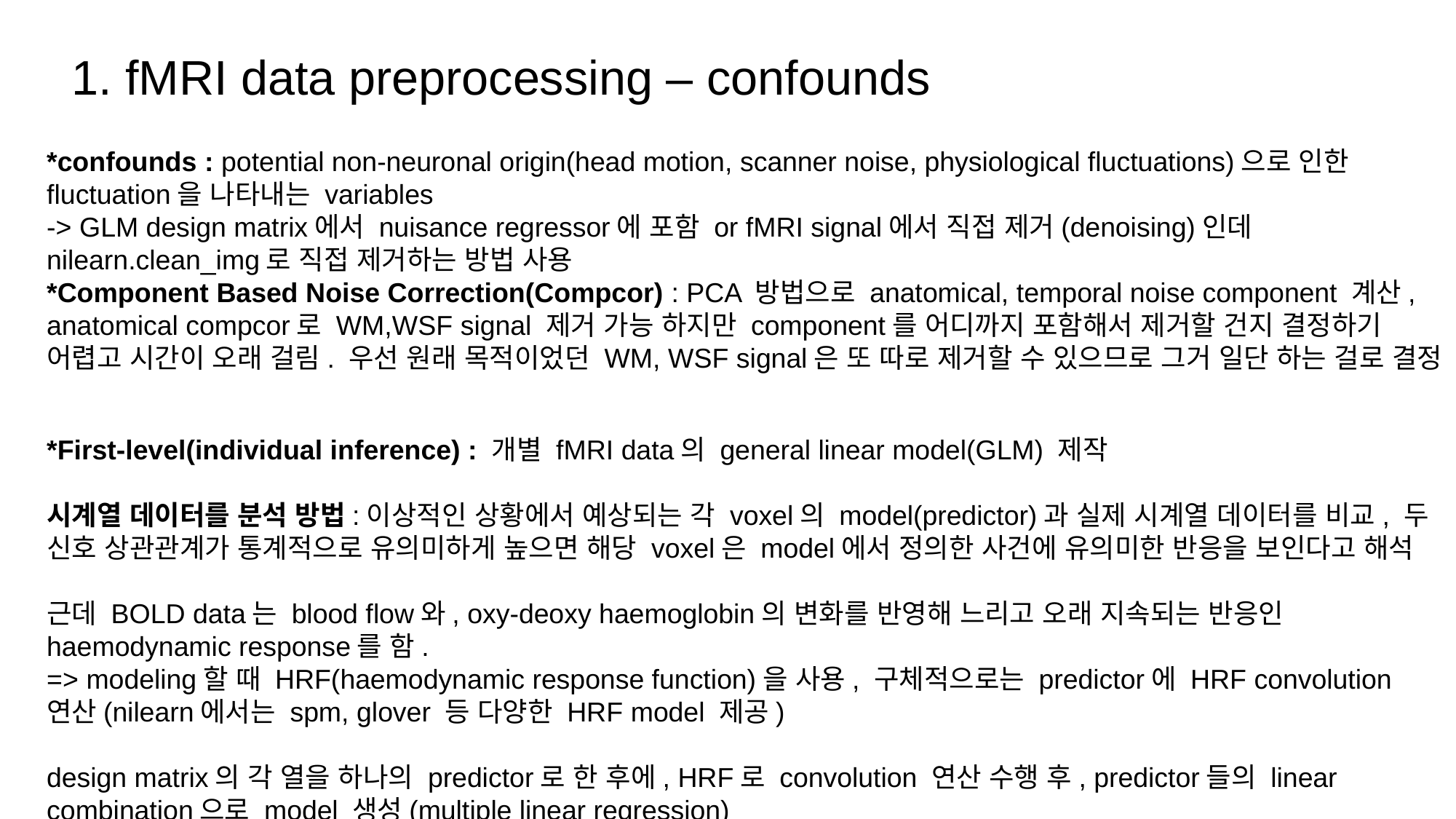

# 1. fMRI data preprocessing – confounds
*confounds : potential non-neuronal origin(head motion, scanner noise, physiological fluctuations)으로 인한 fluctuation을 나타내는 variables
-> GLM design matrix에서 nuisance regressor에 포함 or fMRI signal에서 직접 제거(denoising)인데 nilearn.clean_img로 직접 제거하는 방법 사용
*Component Based Noise Correction(Compcor) : PCA 방법으로 anatomical, temporal noise component 계산, anatomical compcor로 WM,WSF signal 제거 가능 하지만 component를 어디까지 포함해서 제거할 건지 결정하기 어렵고 시간이 오래 걸림. 우선 원래 목적이었던 WM, WSF signal은 또 따로 제거할 수 있으므로 그거 일단 하는 걸로 결정

*First-level(individual inference) : 개별 fMRI data의 general linear model(GLM) 제작

시계열 데이터를 분석 방법:이상적인 상황에서 예상되는 각 voxel의 model(predictor)과 실제 시계열 데이터를 비교, 두 신호 상관관계가 통계적으로 유의미하게 높으면 해당 voxel은 model에서 정의한 사건에 유의미한 반응을 보인다고 해석

근데 BOLD data는 blood flow와, oxy-deoxy haemoglobin의 변화를 반영해 느리고 오래 지속되는 반응인 haemodynamic response를 함.
=> modeling할 때 HRF(haemodynamic response function)을 사용, 구체적으로는 predictor에 HRF convolution 연산(nilearn에서는 spm, glover 등 다양한 HRF model 제공)

design matrix의 각 열을 하나의 predictor로 한 후에, HRF로 convolution 연산 수행 후, predictor들의 linear combination으로 model 생성(multiple linear regression)
design matrix는 시간에 따른 조건(인지 자극, 과제, confound variables 등, 서로 독립이어야 함)